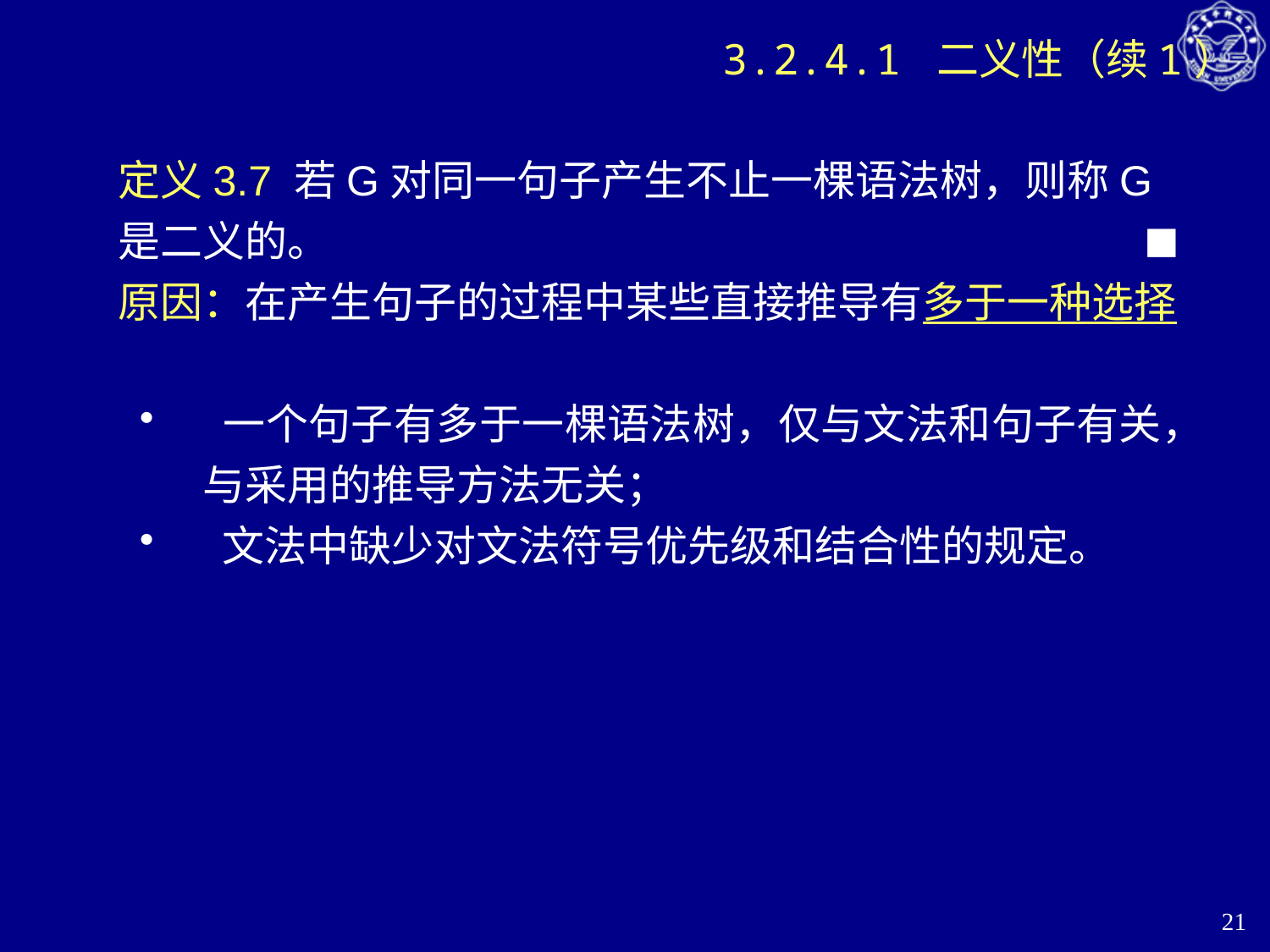

# 3.2.4.1 二义性（续1）
定义3.7 若G对同一句子产生不止一棵语法树，则称G是二义的。  							 ■
原因：在产生句子的过程中某些直接推导有多于一种选择
 一个句子有多于一棵语法树，仅与文法和句子有关，与采用的推导方法无关；
 文法中缺少对文法符号优先级和结合性的规定。
21